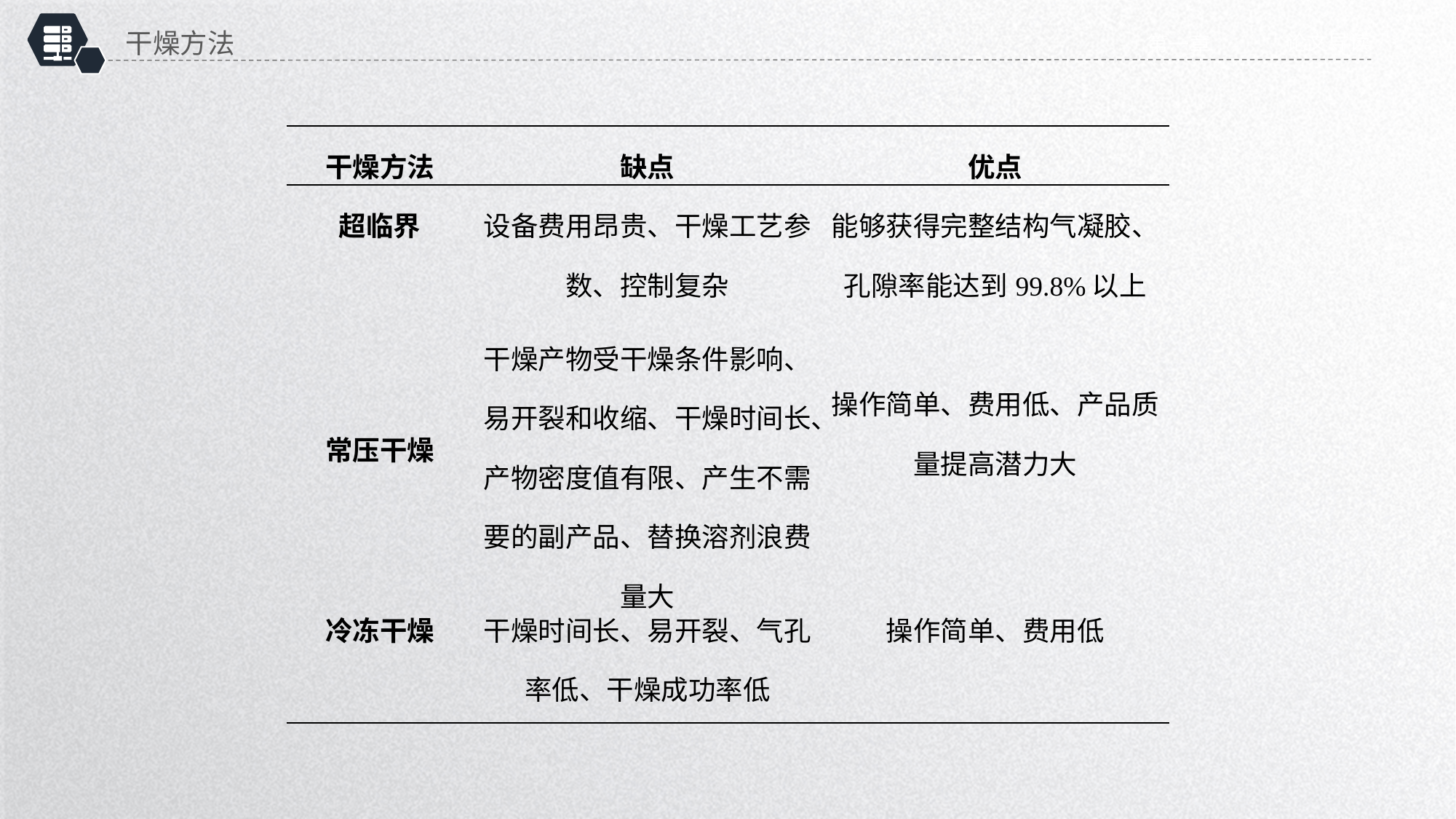

干燥方法
论文导读

第一章

| 干燥方法 | 缺点 | 优点 |
| --- | --- | --- |
| 超临界 | 设备费用昂贵、干燥工艺参数、控制复杂 | 能够获得完整结构气凝胶、孔隙率能达到99.8%以上 |
| 常压干燥 | 干燥产物受干燥条件影响、易开裂和收缩、干燥时间长、产物密度值有限、产生不需要的副产品、替换溶剂浪费量大 | 操作简单、费用低、产品质量提高潜力大 |
| 冷冻干燥 | 干燥时间长、易开裂、气孔率低、干燥成功率低 | 操作简单、费用低 |
延时符